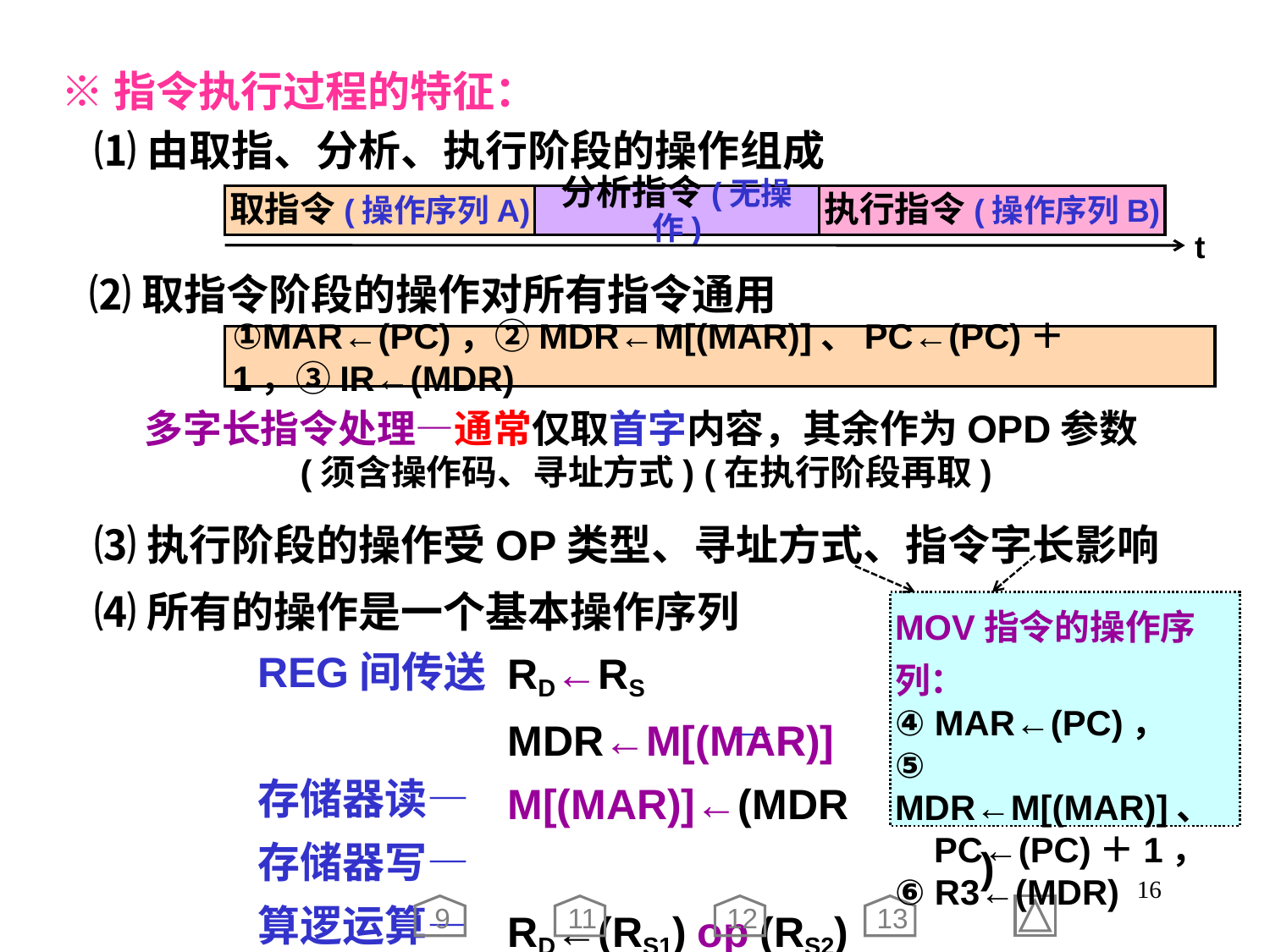

※指令执行过程的特征：
      ⑴由取指、分析、执行阶段的操作组成
取指令(操作序列A)
分析指令(无操作)
执行指令(操作序列B)
t
      ⑵取指令阶段的操作对所有指令通用
①MAR←(PC)，②MDR←M[(MAR)]、PC←(PC)＋1，③IR←(MDR)
           多字长指令处理—通常仅取首字内容，其余作为OPD参数
                           (须含操作码、寻址方式) (在执行阶段再取)
多字长不做要求
      ⑶执行阶段的操作受OP类型、寻址方式、指令字长影响
MOV指令的操作序列：
④ MAR←(PC)，
⑤ MDR←M[(MAR)]、
    PC←(PC)＋1，
⑥ R3←(MDR)

      ⑷所有的操作是一个基本操作序列
REG间传送—
存储器读—
存储器写—
算逻运算—
RD←RS
MDR←M[(MAR)]
M[(MAR)]←(MDR)
RD←(RS1) op (RS2)
16

9

12

13

11